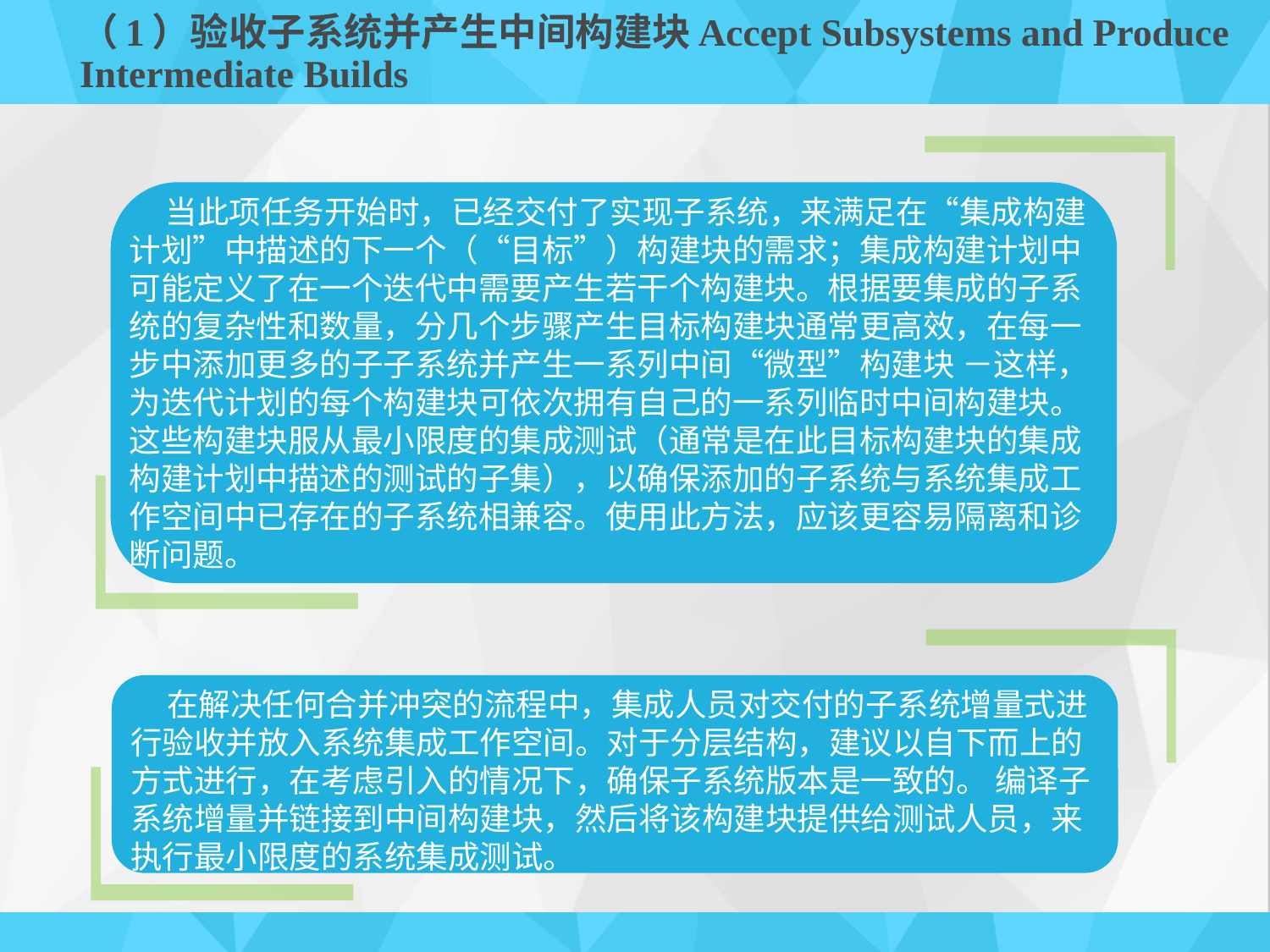

# （1）验收子系统并产生中间构建块Accept Subsystems and Produce Intermediate Builds

    当此项任务开始时，已经交付了实现子系统，来满足在“集成构建计划”中描述的下一个（“目标”）构建块的需求；集成构建计划中可能定义了在一个迭代中需要产生若干个构建块。根据要集成的子系统的复杂性和数量，分几个步骤产生目标构建块通常更高效，在每一步中添加更多的子子系统并产生一系列中间“微型”构建块 －这样，为迭代计划的每个构建块可依次拥有自己的一系列临时中间构建块。这些构建块服从最小限度的集成测试（通常是在此目标构建块的集成构建计划中描述的测试的子集），以确保添加的子系统与系统集成工作空间中已存在的子系统相兼容。使用此方法，应该更容易隔离和诊断问题。

    在解决任何合并冲突的流程中，集成人员对交付的子系统增量式进行验收并放入系统集成工作空间。对于分层结构，建议以自下而上的方式进行，在考虑引入的情况下，确保子系统版本是一致的。 编译子系统增量并链接到中间构建块，然后将该构建块提供给测试人员，来执行最小限度的系统集成测试。